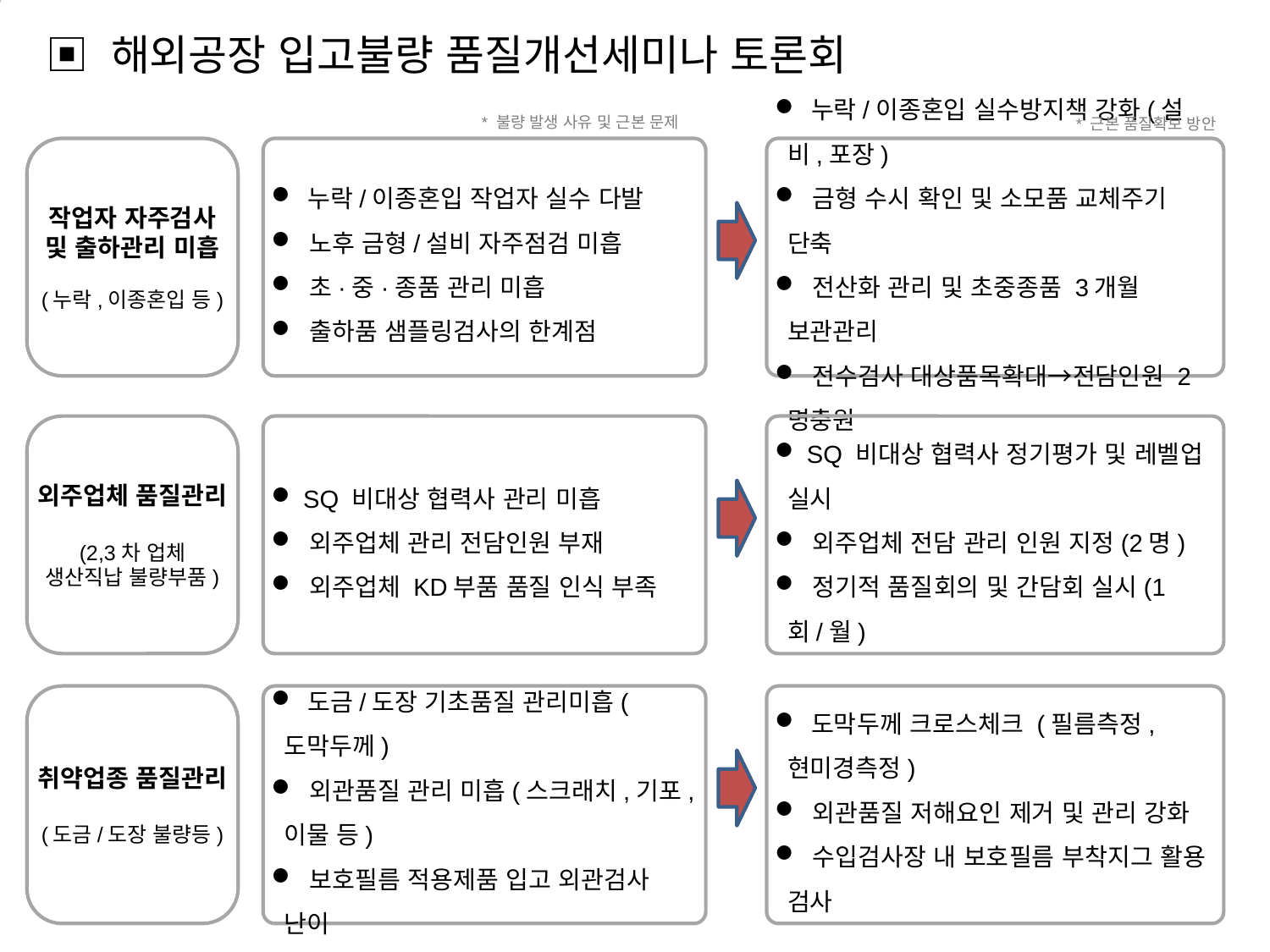

▣ 해외공장 입고불량 품질개선세미나 토론회

* 불량 발생 사유 및 근본 문제
* 근본 품질확보 방안
작업자 자주검사
및 출하관리 미흡

(누락,이종혼입 등)
 누락/이종혼입 작업자 실수 다발
 노후 금형/설비 자주점검 미흡
 초·중·종품 관리 미흡
 출하품 샘플링검사의 한계점
 누락/이종혼입 실수방지책 강화(설비,포장)
 금형 수시 확인 및 소모품 교체주기 단축
 전산화 관리 및 초중종품 3개월 보관관리
 전수검사 대상품목확대→전담인원 2명충원

외주업체 품질관리

(2,3차 업체
생산직납 불량부품)
 SQ 비대상 협력사 관리 미흡
 외주업체 관리 전담인원 부재
 외주업체 KD부품 품질 인식 부족
 SQ 비대상 협력사 정기평가 및 레벨업 실시
 외주업체 전담 관리 인원 지정(2명)
 정기적 품질회의 및 간담회 실시(1회/월)

취약업종 품질관리

(도금/도장 불량등)
 도금/도장 기초품질 관리미흡(도막두께)
 외관품질 관리 미흡(스크래치,기포,이물 등)
 보호필름 적용제품 입고 외관검사 난이
 도막두께 크로스체크 (필름측정,현미경측정)
 외관품질 저해요인 제거 및 관리 강화
 수입검사장 내 보호필름 부착지그 활용 검사